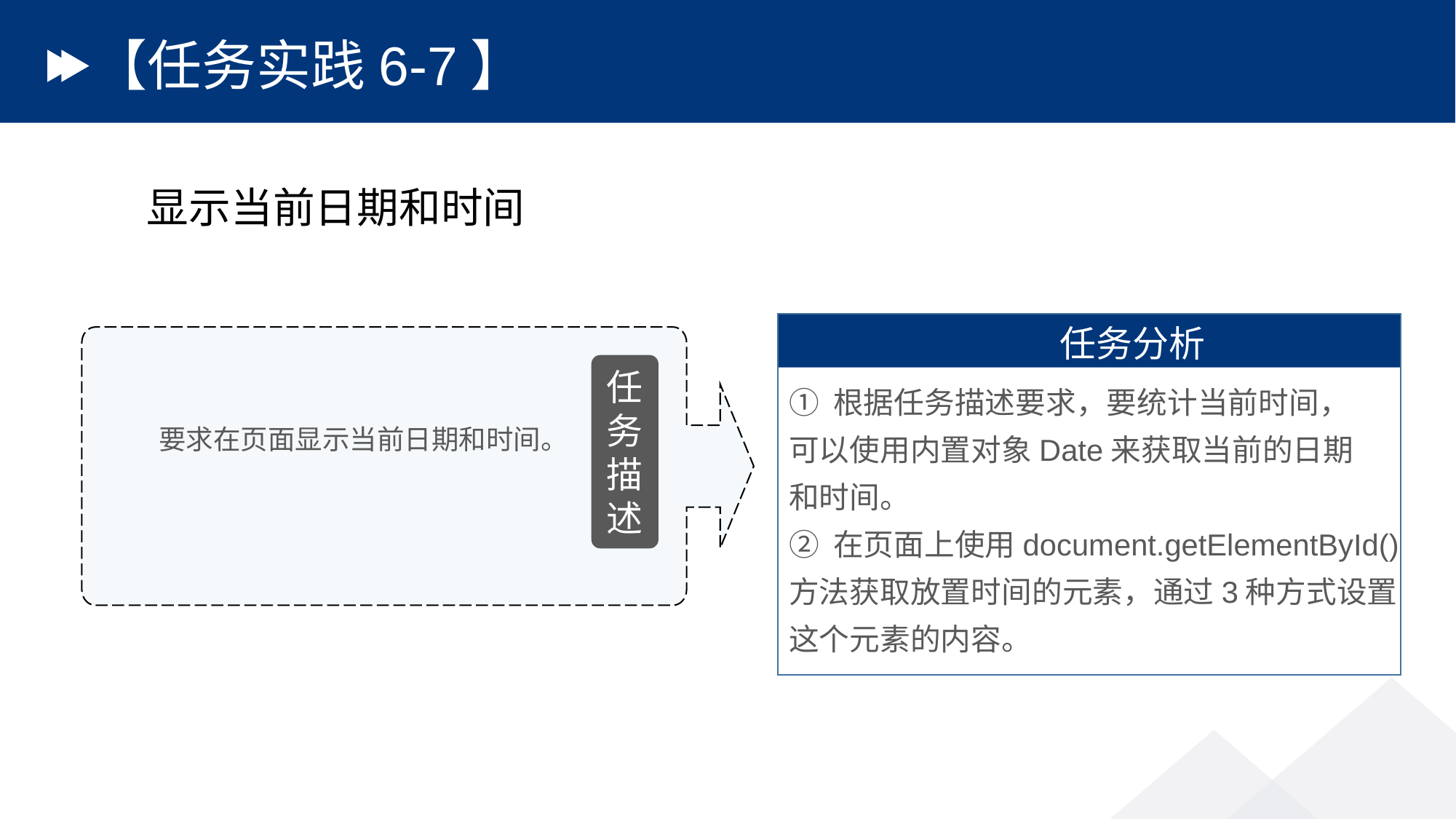

# 【任务实践6-7】
显示当前日期和时间

任务分析
① 根据任务描述要求，要统计当前时间，
可以使用内置对象Date来获取当前的日期
和时间。
② 在页面上使用document.getElementById()
方法获取放置时间的元素，通过3种方式设置
这个元素的内容。

任务描述
要求在页面显示当前日期和时间。